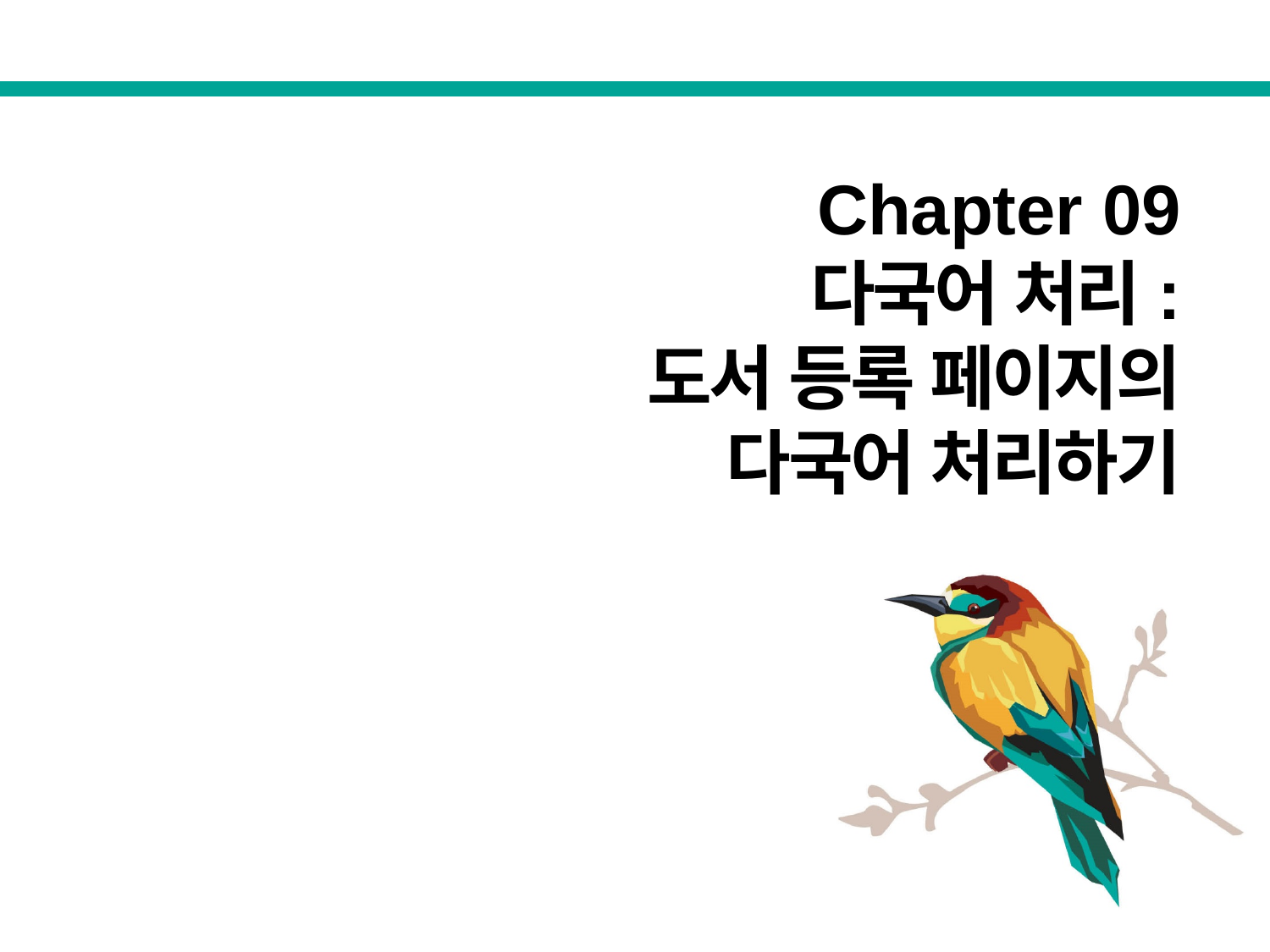

Chapter 09
다국어 처리:
도서 등록 페이지의
다국어 처리하기